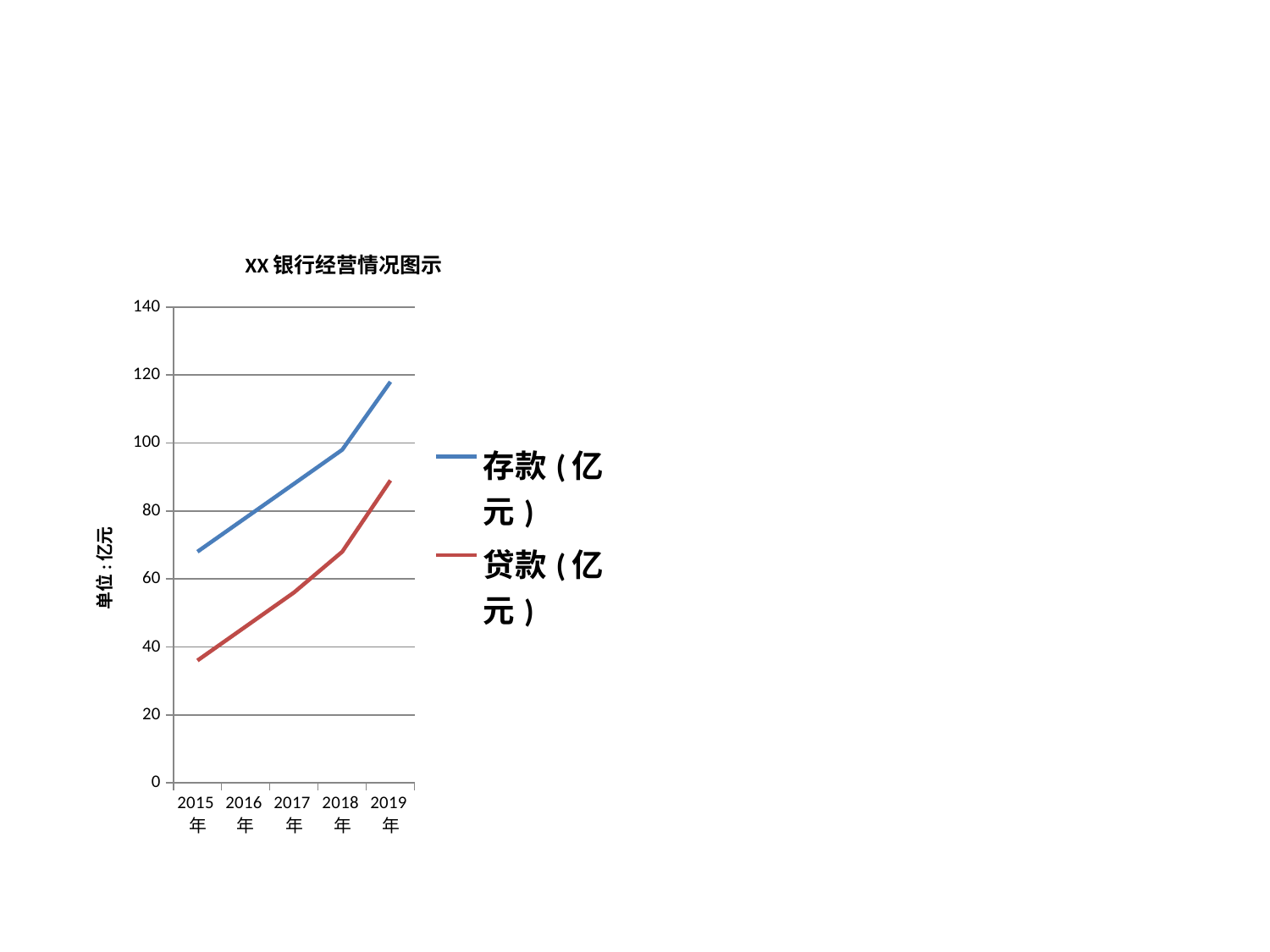

#

### Chart: XX银行经营情况图示

| Category | 存款(亿元) | 贷款(亿元) |
|---|---|---|
| 2015年 | 68.0 | 36.0 |
| 2016年 | 78.0 | 46.0 |
| 2017年 | 88.0 | 56.0 |
| 2018年 | 98.0 | 68.0 |
| 2019年 | 118.0 | 89.0 |